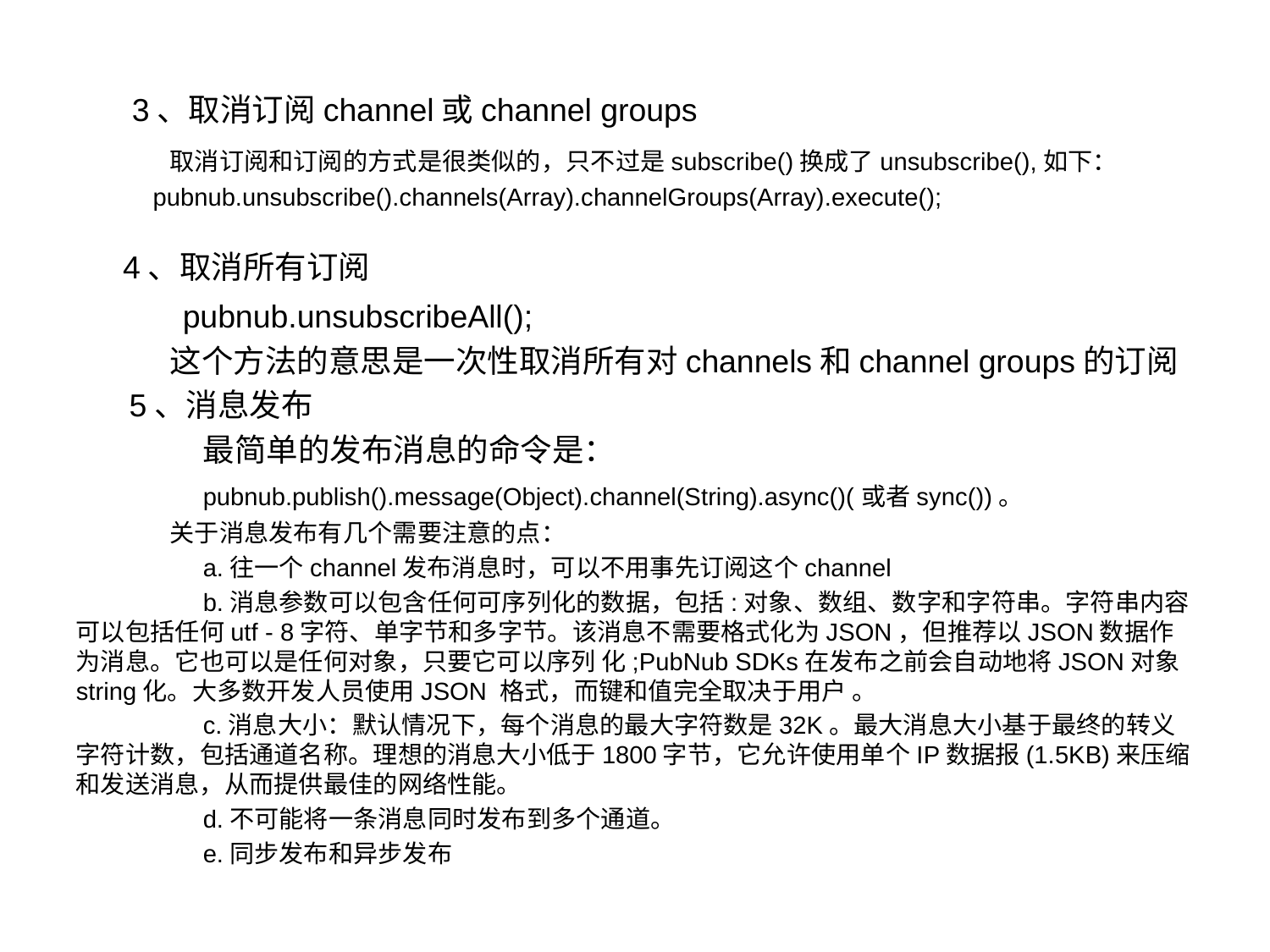

3、取消订阅channel或channel groups
            取消订阅和订阅的方式是很类似的，只不过是subscribe()换成了unsubscribe(),如下：
           pubnub.unsubscribe().channels(Array).channelGroups(Array).execute();
   4、取消所有订阅
            pubnub.unsubscribeAll();
            这个方法的意思是一次性取消所有对channels和channel groups的订阅
      5、消息发布
	最简单的发布消息的命令是：
	pubnub.publish().message(Object).channel(String).async()(或者sync())。
                关于消息发布有几个需要注意的点：
	a.往一个channel发布消息时，可以不用事先订阅这个channel
	b.消息参数可以包含任何可序列化的数据，包括:对象、数组、数字和字符串。字符串内容可以包括任何utf - 8字符、单字节和多字节。该消息不需要格式化为JSON，但推荐以JSON数据作为消息。它也可以是任何对象，只要它可以序列 化;PubNub SDKs在发布之前会自动地将JSON对象string化。大多数开发人员使用JSON 格式，而键和值完全取决于用户 。
	c.消息大小：默认情况下，每个消息的最大字符数是32K。最大消息大小基于最终的转义字符计数，包括通道名称。理想的消息大小低于1800字节，它允许使用单个IP数据报(1.5KB)来压缩和发送消息，从而提供最佳的网络性能。
	d.不可能将一条消息同时发布到多个通道。
	e.同步发布和异步发布